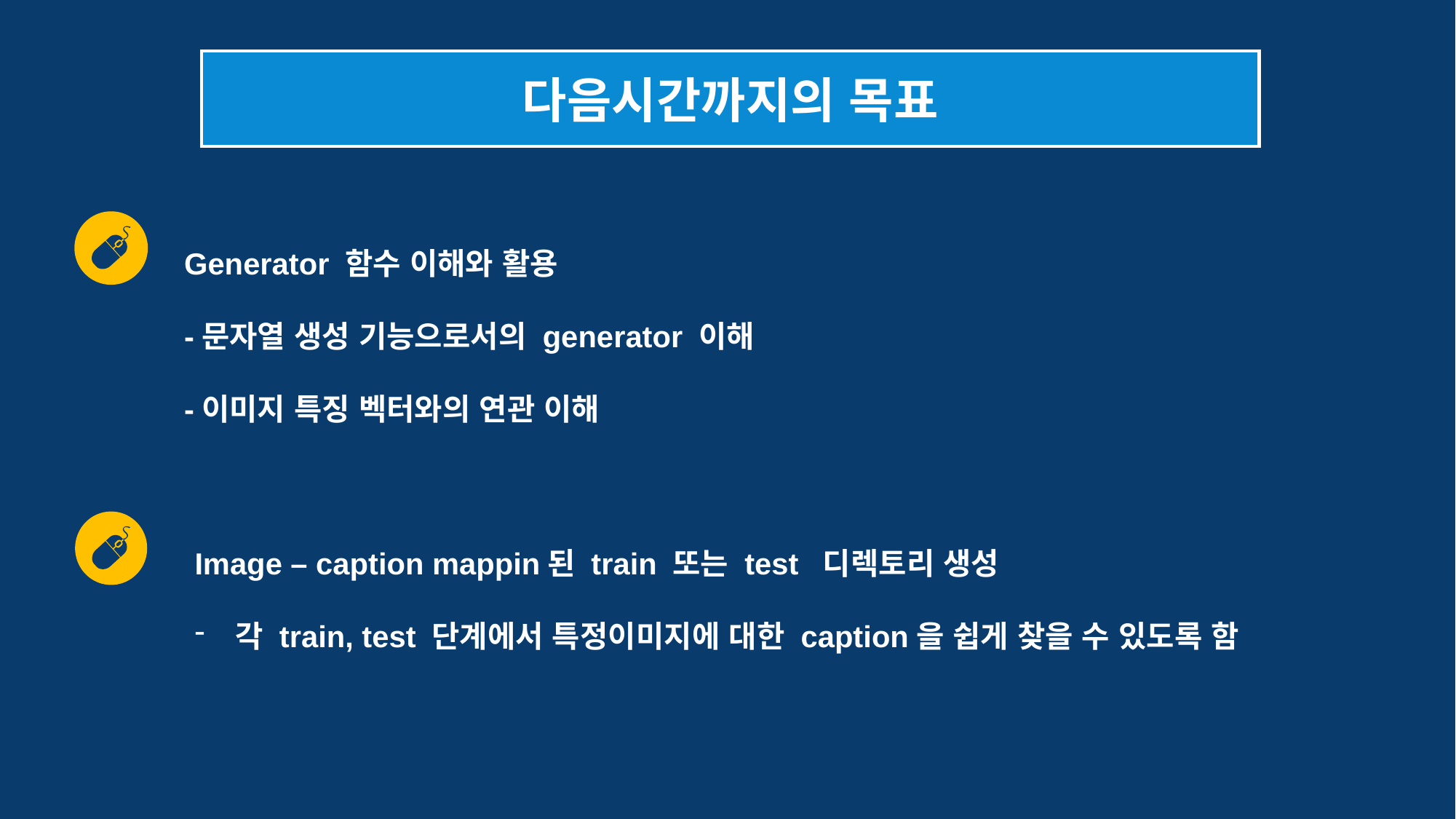

다음시간까지의 목표
Generator 함수 이해와 활용
-문자열 생성 기능으로서의 generator 이해
-이미지 특징 벡터와의 연관 이해

Image – caption mappin된 train 또는 test  디렉토리 생성
각 train, test 단계에서 특정이미지에 대한 caption을 쉽게 찾을 수 있도록 함